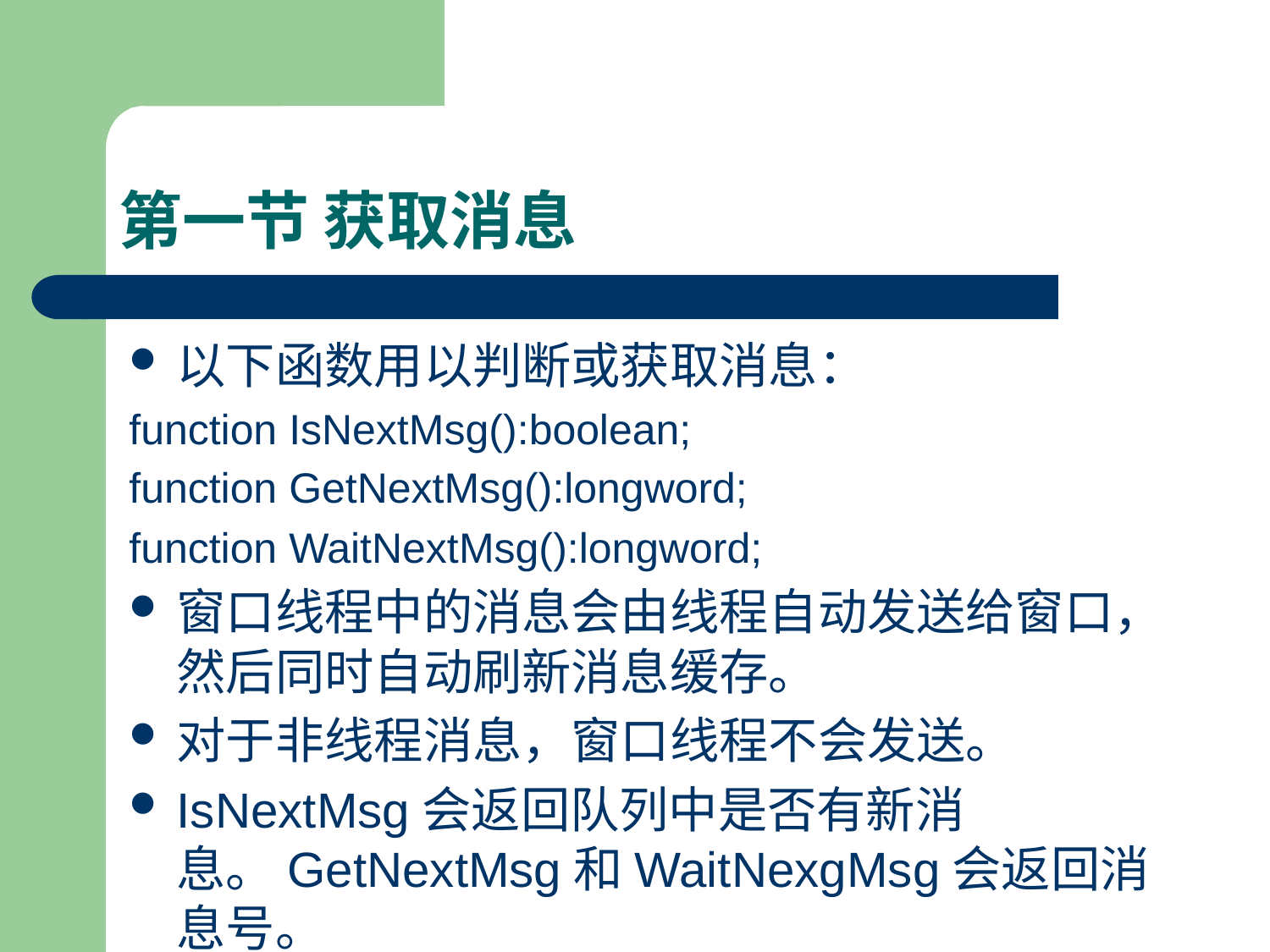

# 第一节 获取消息
以下函数用以判断或获取消息：
function IsNextMsg():boolean;
function GetNextMsg():longword;
function WaitNextMsg():longword;
窗口线程中的消息会由线程自动发送给窗口，然后同时自动刷新消息缓存。
对于非线程消息，窗口线程不会发送。
IsNextMsg会返回队列中是否有新消息。GetNextMsg和WaitNexgMsg会返回消息号。